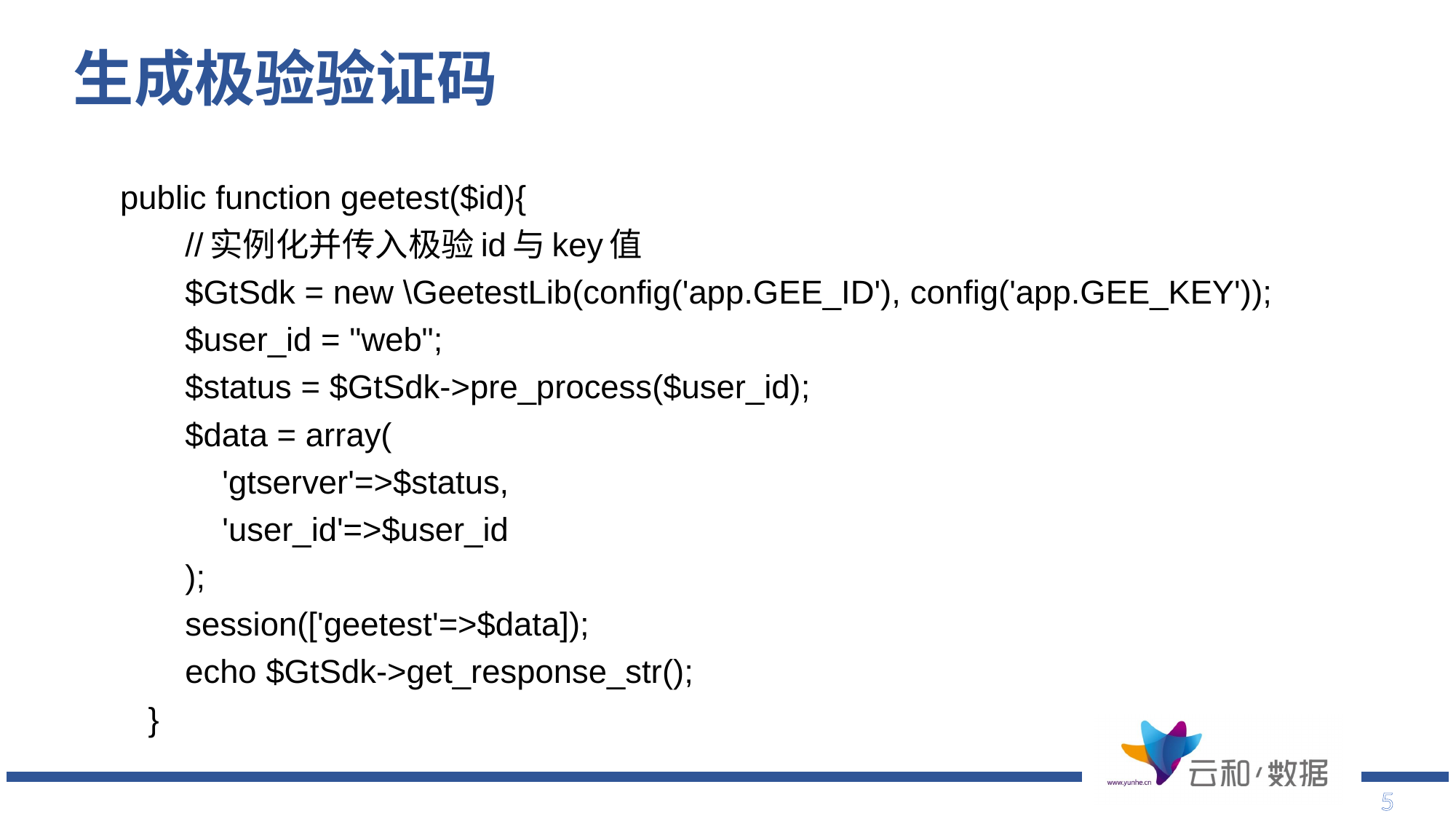

# 生成极验验证码
 public function geetest($id){
        //实例化并传入极验id与key值
        $GtSdk = new \GeetestLib(config('app.GEE_ID'), config('app.GEE_KEY'));
        $user_id = "web";
        $status = $GtSdk->pre_process($user_id);
        $data = array(
            'gtserver'=>$status,
            'user_id'=>$user_id
        );
        session(['geetest'=>$data]);
        echo $GtSdk->get_response_str();
    }